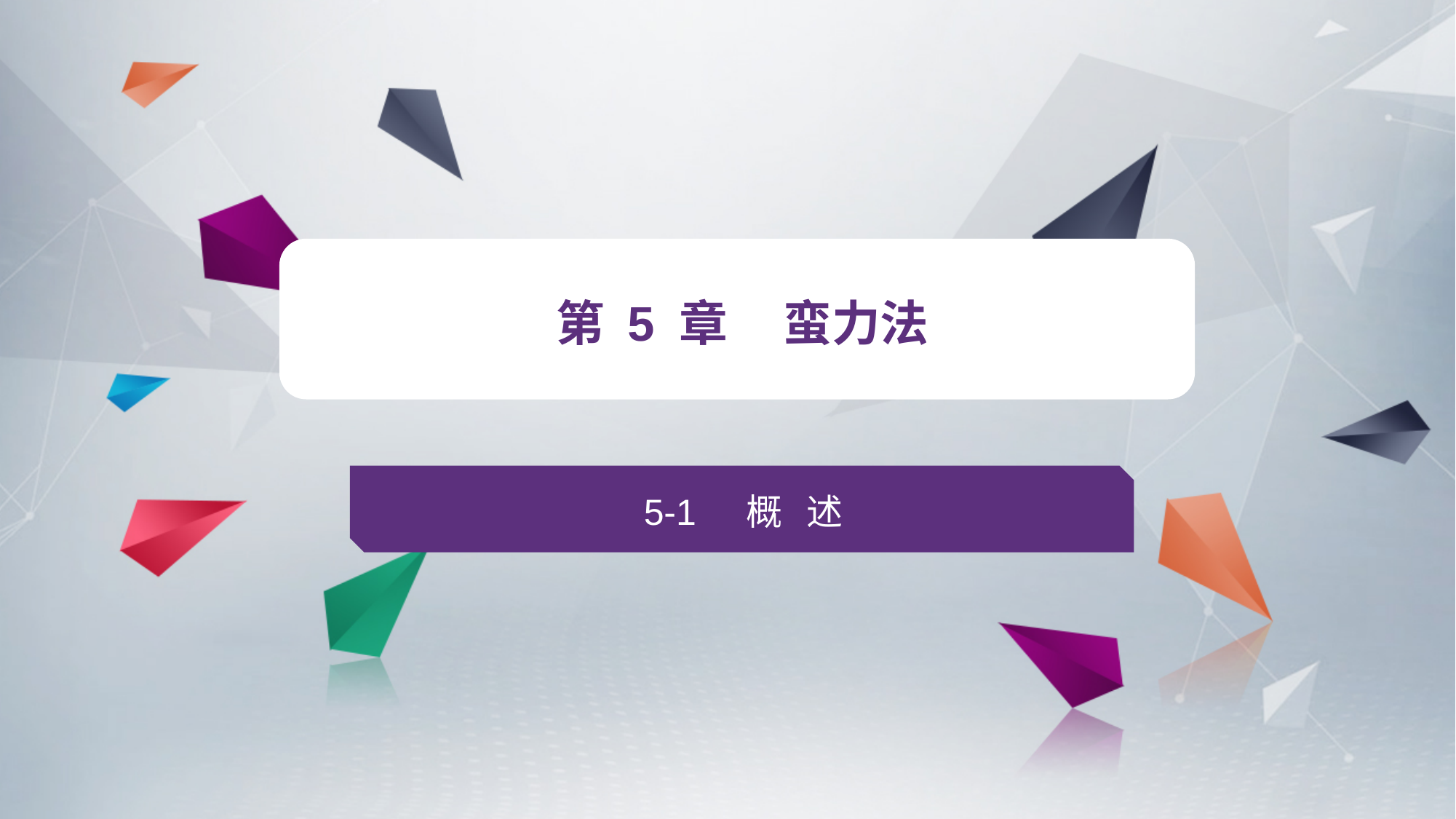

v
第 5 章     蛮力法

5-1    概   述